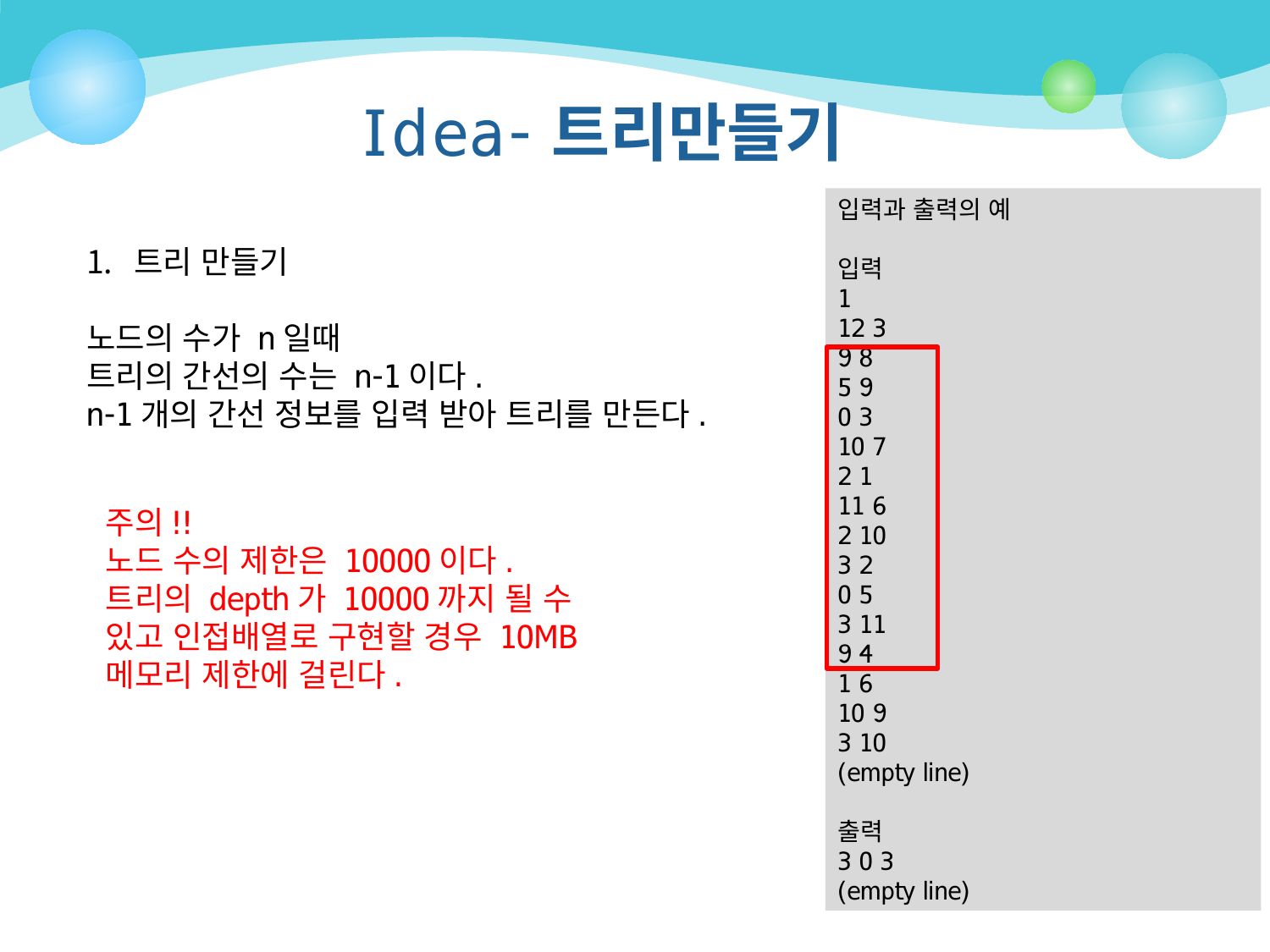

Idea-트리만들기
입력과 출력의 예

입력
1
12 3
9 8
5 9
0 3
10 7
2 1
11 6
2 10
3 2
0 5
3 11
9 4
1 6
10 9
3 10
(empty line)

출력
3 0 3
(empty line)
트리 만들기

노드의 수가 n일때
트리의 간선의 수는 n-1이다.
n-1개의 간선 정보를 입력 받아 트리를 만든다.

주의!!
노드 수의 제한은 10000이다.
트리의 depth가 10000까지 될 수 있고 인접배열로 구현할 경우 10MB 메모리 제한에 걸린다.